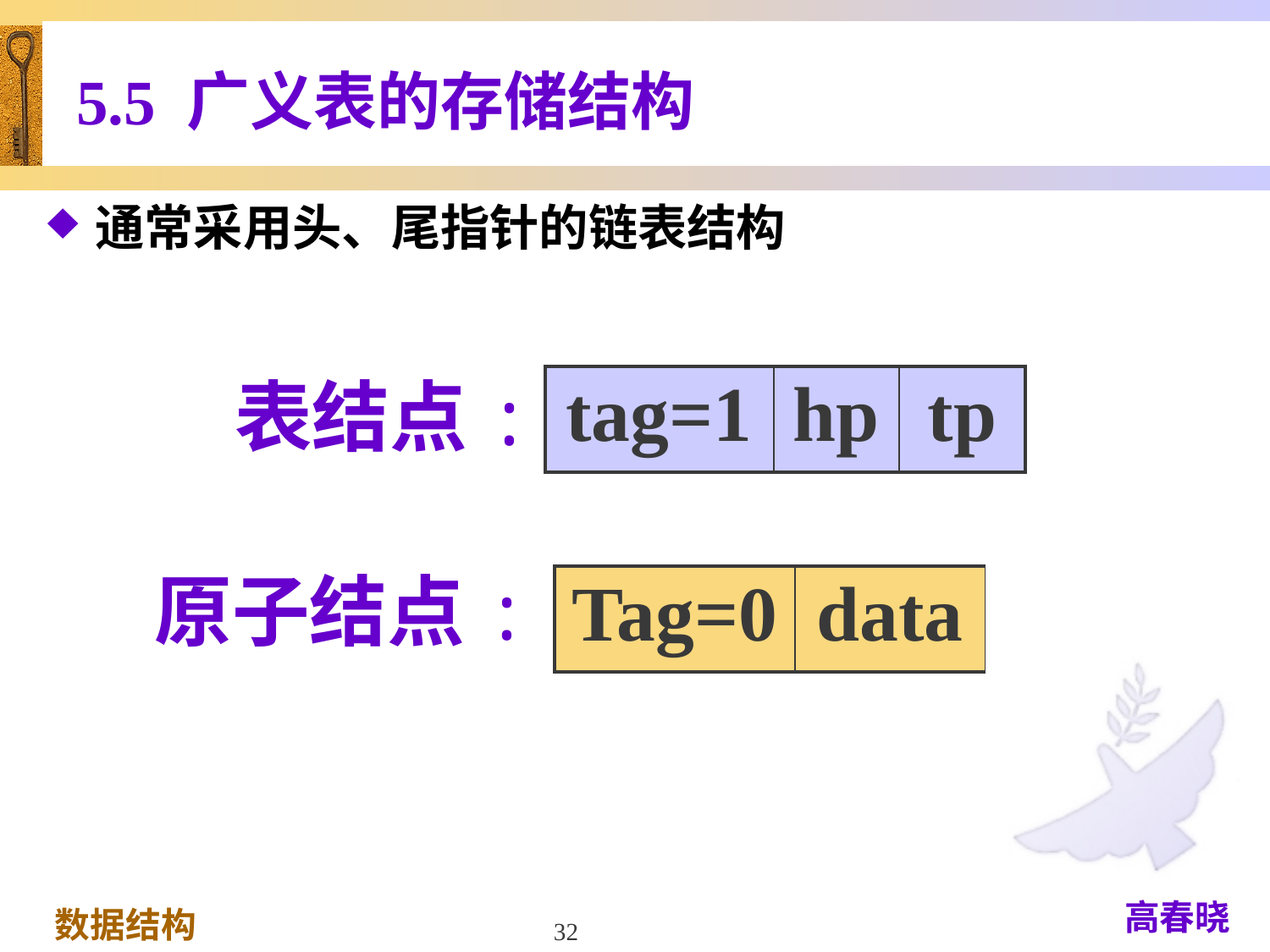

# 5.5 广义表的存储结构
通常采用头、尾指针的链表结构

表结点:
| tag=1 | hp | tp |
| --- | --- | --- |
原子结点:
| Tag=0 | data |
| --- | --- |
32